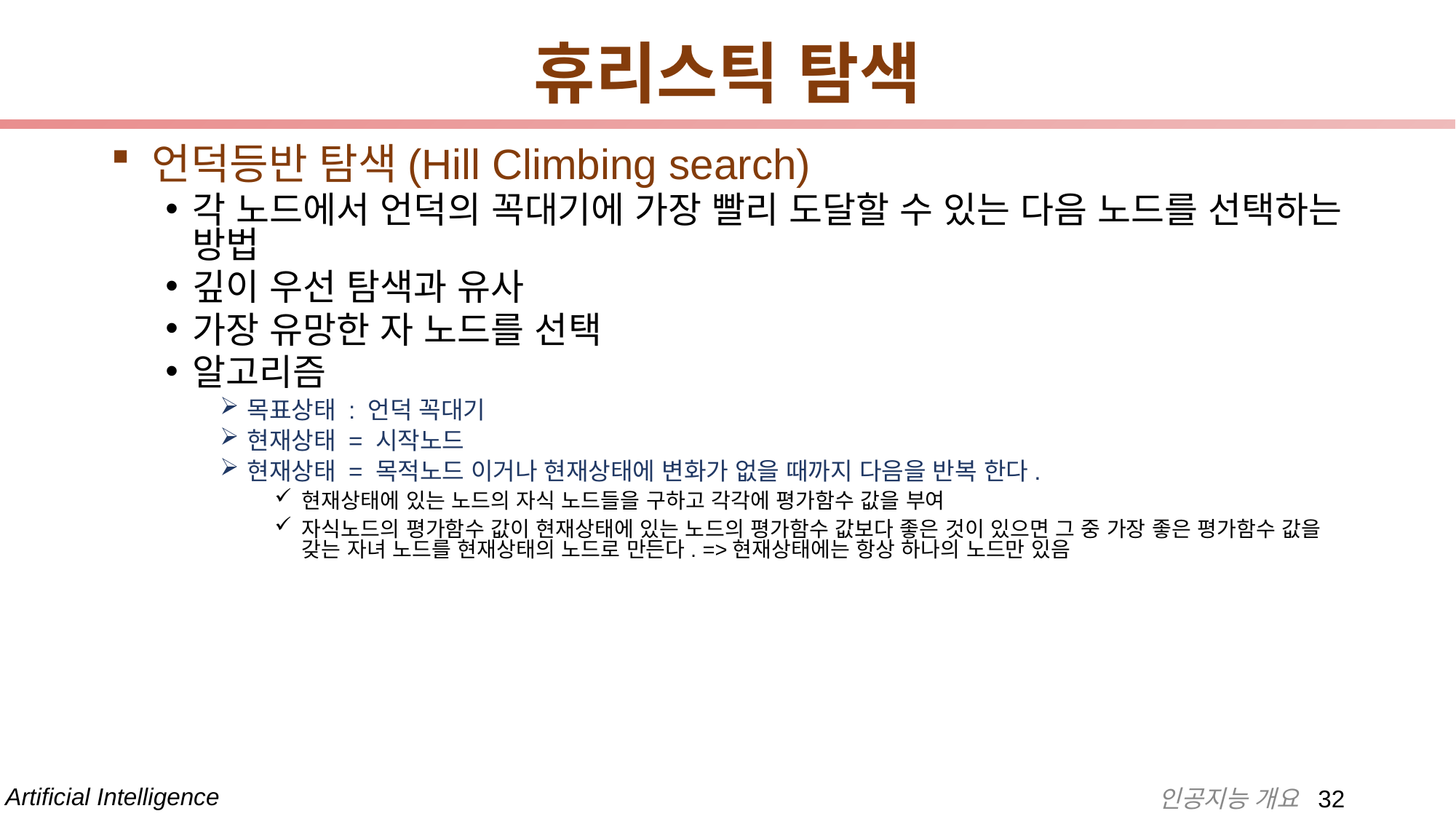

# 휴리스틱 탐색
언덕등반 탐색(Hill Climbing search)
각 노드에서 언덕의 꼭대기에 가장 빨리 도달할 수 있는 다음 노드를 선택하는 방법
깊이 우선 탐색과 유사
가장 유망한 자 노드를 선택
알고리즘
목표상태 : 언덕 꼭대기
현재상태 = 시작노드
현재상태 = 목적노드 이거나 현재상태에 변화가 없을 때까지 다음을 반복 한다.
현재상태에 있는 노드의 자식 노드들을 구하고 각각에 평가함수 값을 부여
자식노드의 평가함수 값이 현재상태에 있는 노드의 평가함수 값보다 좋은 것이 있으면 그 중 가장 좋은 평가함수 값을 갖는 자녀 노드를 현재상태의 노드로 만든다. =>현재상태에는 항상 하나의 노드만 있음